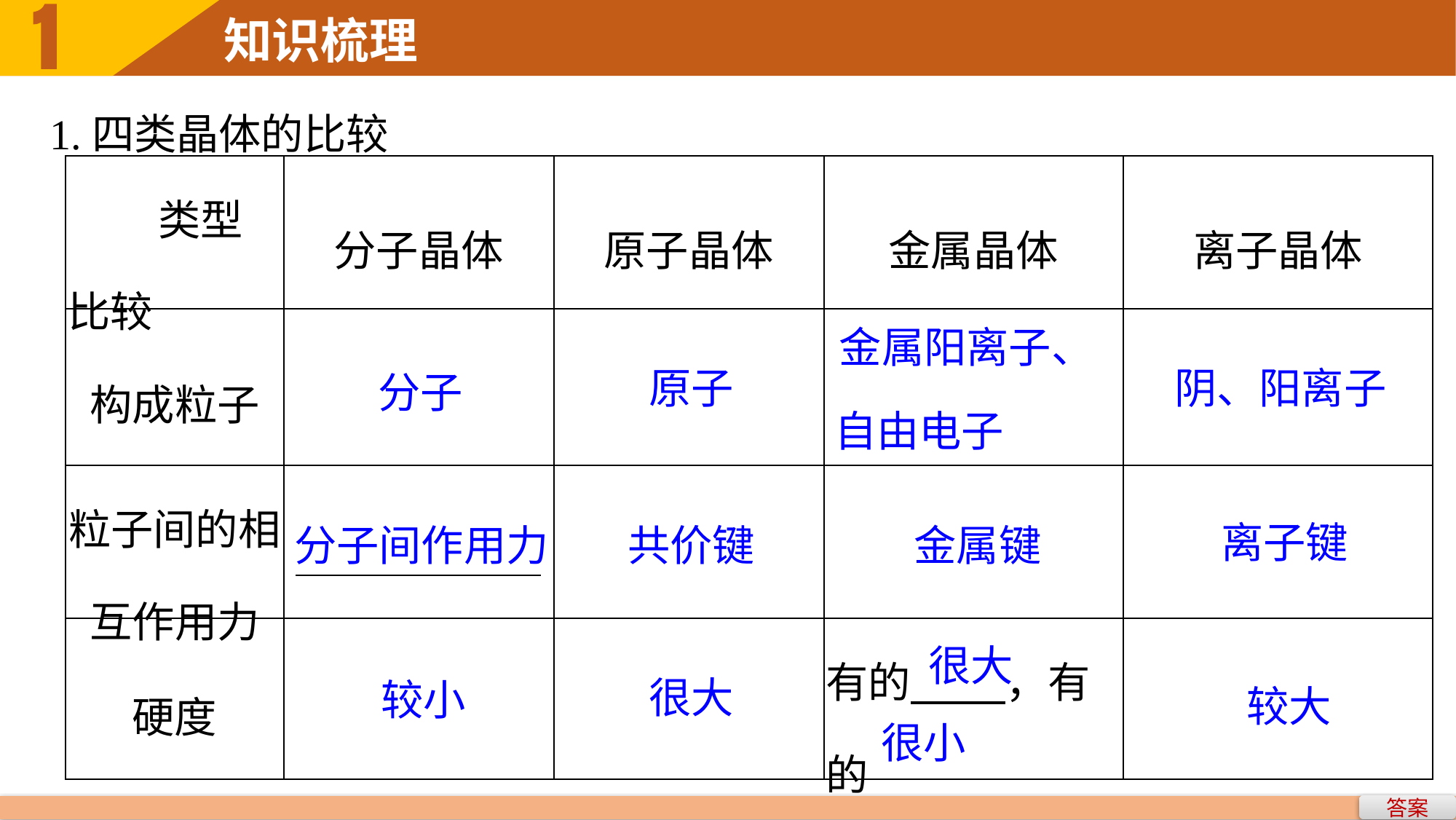

1

知识梳理
1.四类晶体的比较
| 类型 比较 | 分子晶体 | 原子晶体 | 金属晶体 | 离子晶体 |
| --- | --- | --- | --- | --- |
| 构成粒子 |  |  |  |  |
| 粒子间的相互作用力 |  |  |  |  |
| 硬度 |  |  | 有的 ，有的 |  |
金属阳离子、
原子
阴、阳离子
分子
自由电子
离子键
分子间作用力
共价键
金属键
很大
很大
较小
较大
很小
答案